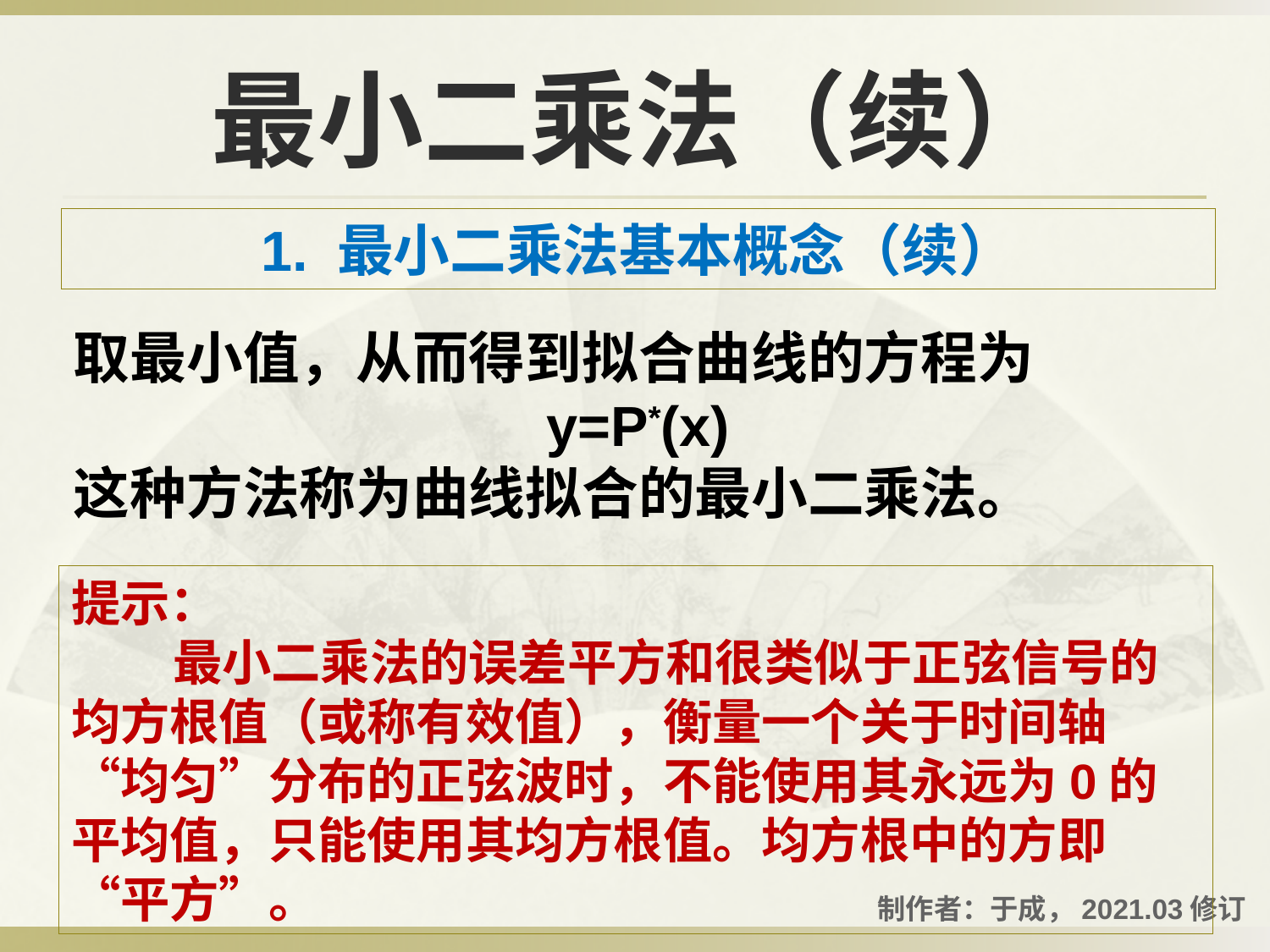

# 最小二乘法（续）
1. 最小二乘法基本概念（续）
取最小值，从而得到拟合曲线的方程为
y=P*(x)
这种方法称为曲线拟合的最小二乘法。
提示：
        最小二乘法的误差平方和很类似于正弦信号的均方根值（或称有效值），衡量一个关于时间轴“均匀”分布的正弦波时，不能使用其永远为0的平均值，只能使用其均方根值。均方根中的方即“平方”。
制作者：于成，2021.03修订